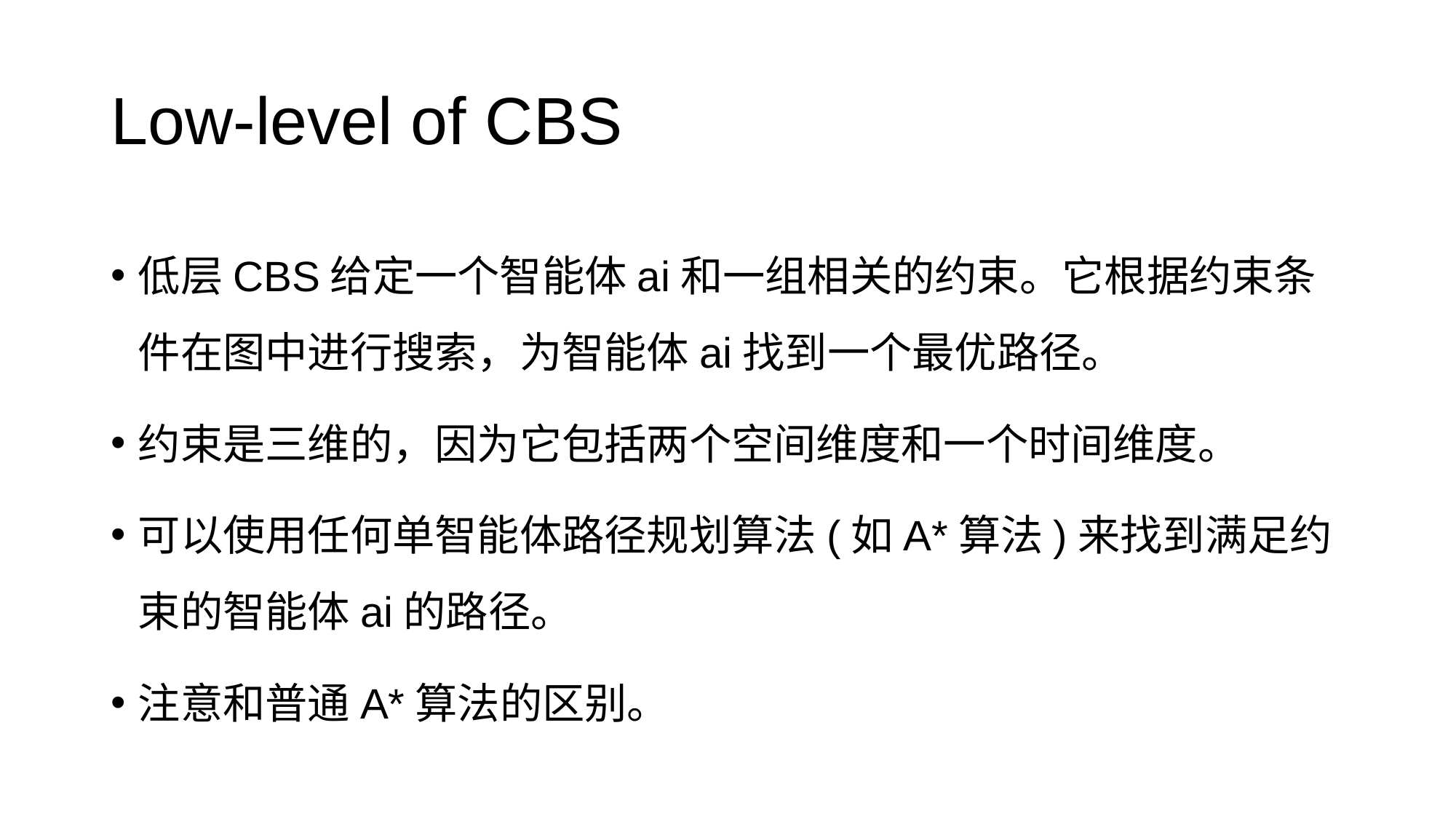

# Low-level of CBS
低层CBS给定一个智能体ai和一组相关的约束。它根据约束条件在图中进行搜索，为智能体ai找到一个最优路径。
约束是三维的，因为它包括两个空间维度和一个时间维度。
可以使用任何单智能体路径规划算法(如A*算法)来找到满足约束的智能体ai的路径。
注意和普通A*算法的区别。